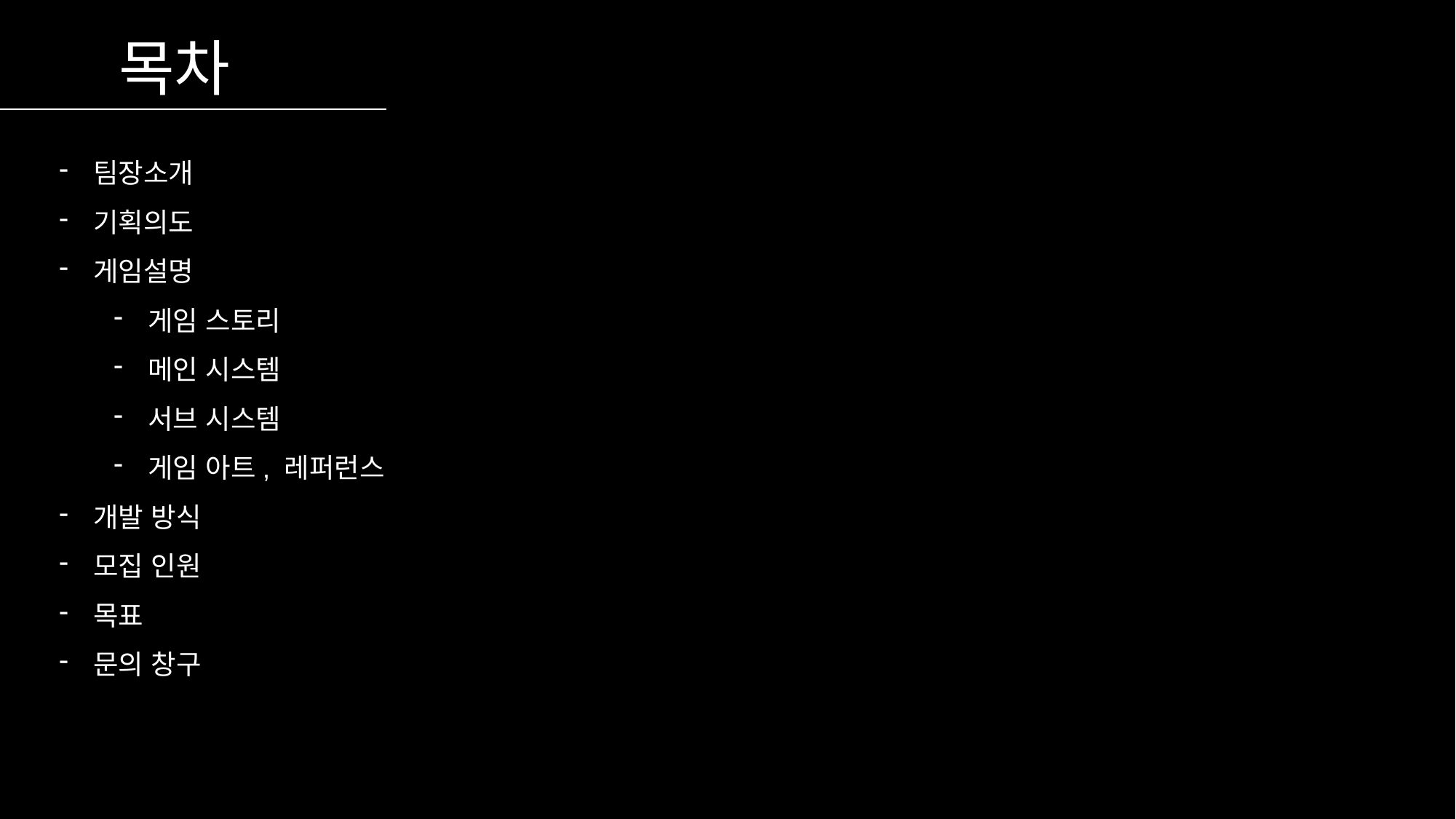

목차
팀장소개
기획의도
게임설명
게임 스토리
메인 시스템
서브 시스템
게임 아트, 레퍼런스
개발 방식
모집 인원
목표
문의 창구